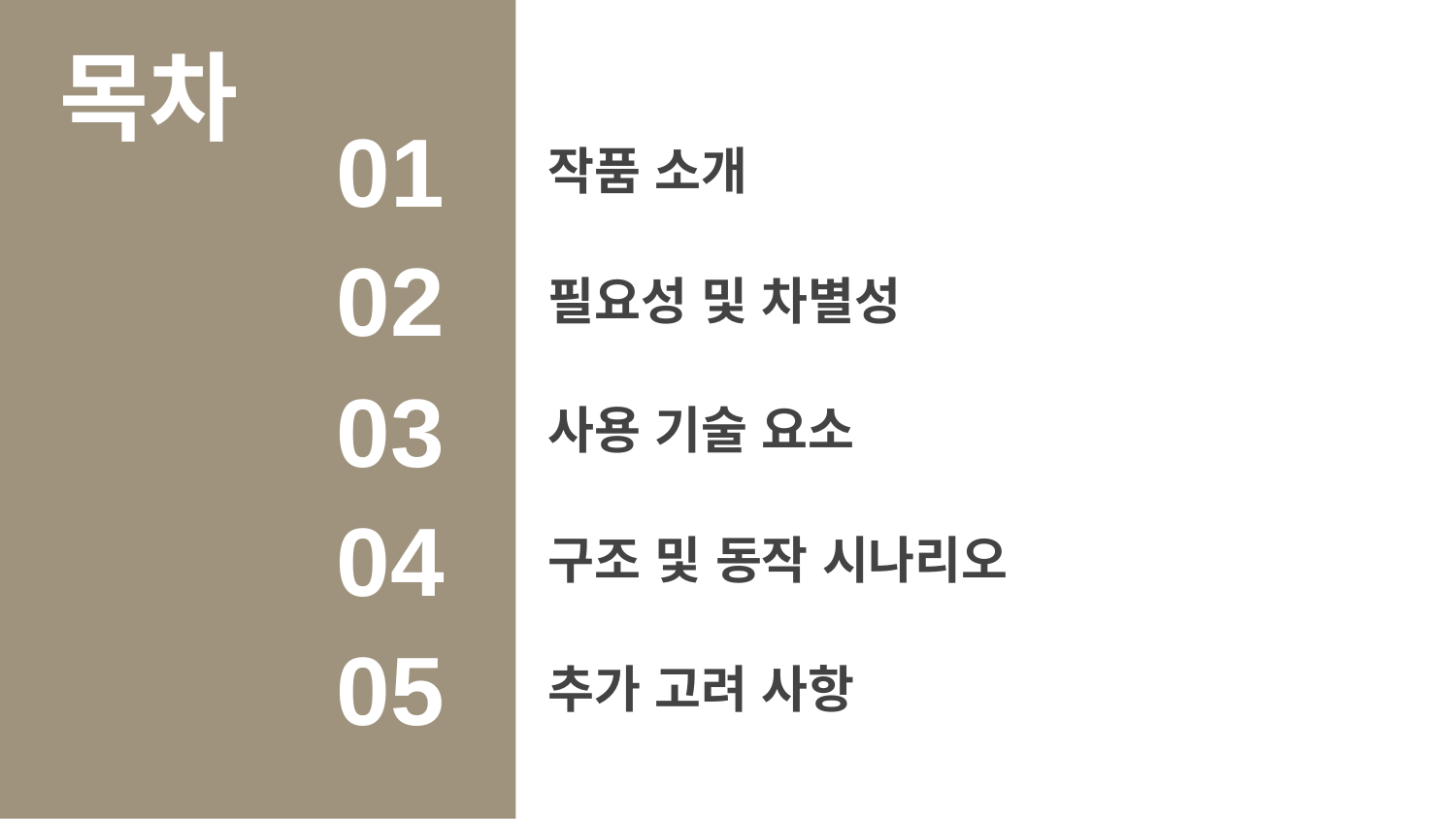

목차
01
# 작품 소개

02
필요성 및 차별성
03
사용 기술 요소
04
구조 및 동작 시나리오
05
추가 고려 사항